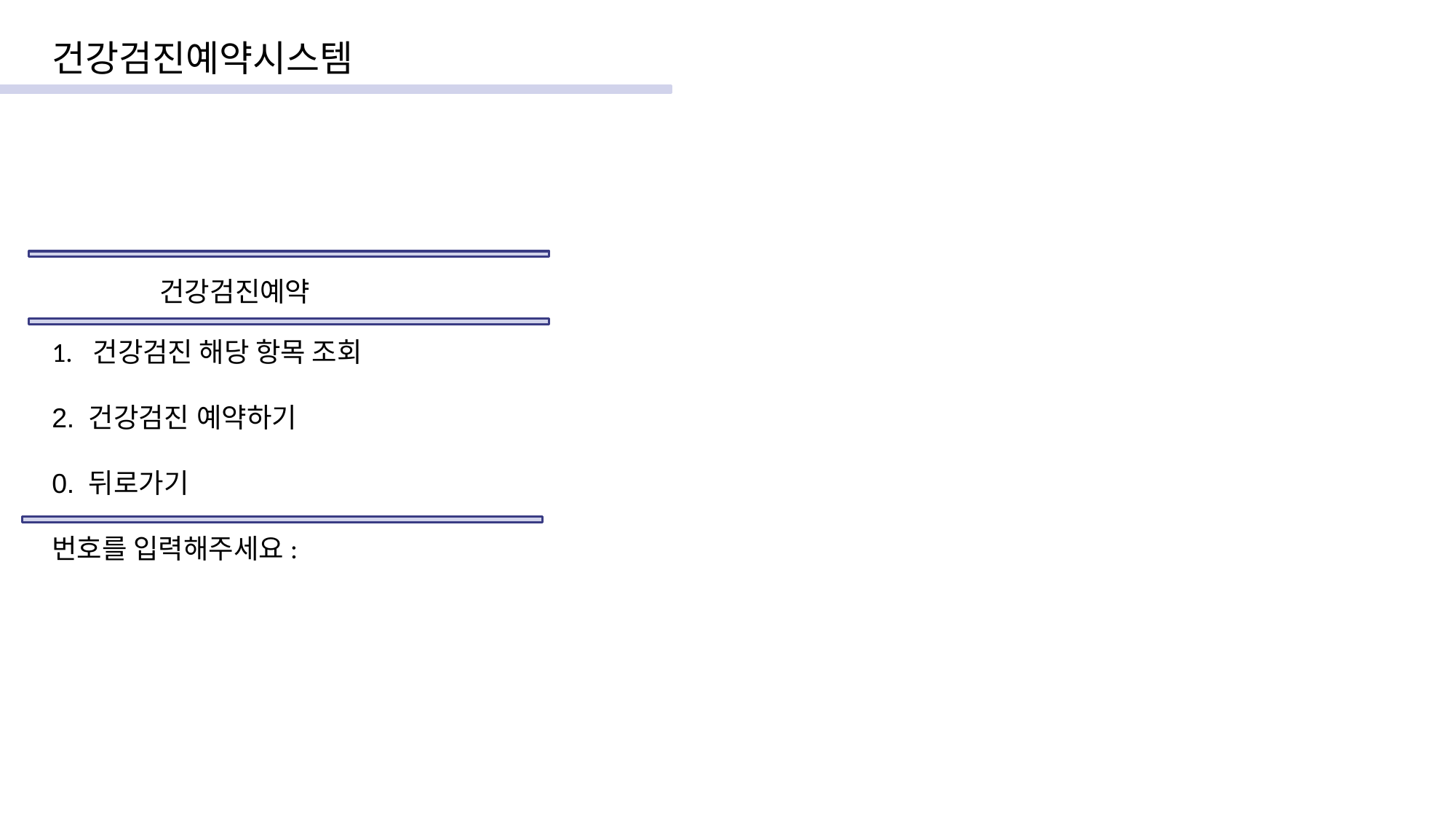

건강검진예약시스템

        건강검진예약

건강검진 해당 항목 조회

2. 건강검진 예약하기

0. 뒤로가기

번호를 입력해주세요: